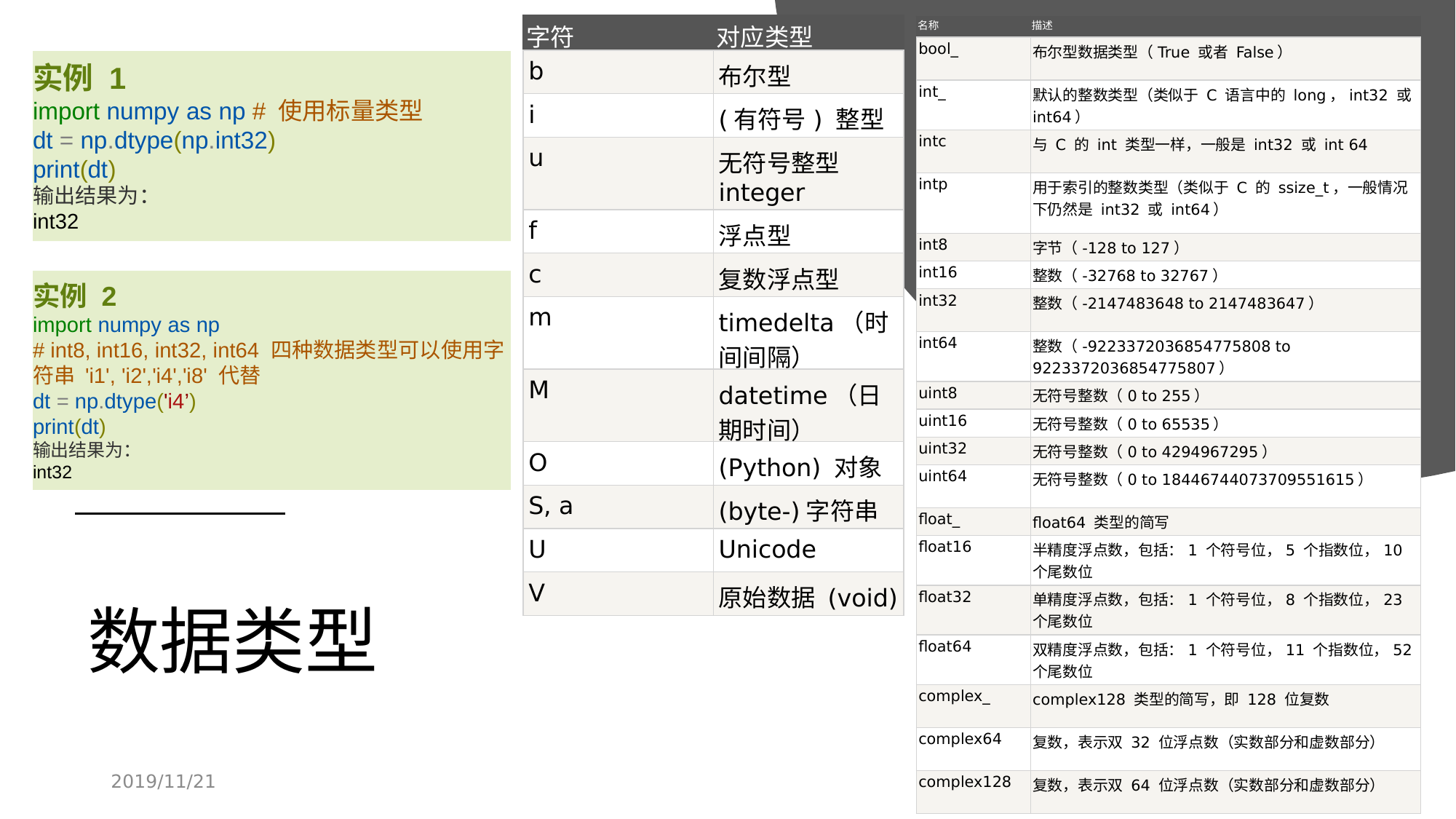

| 字符 | 对应类型 |
| --- | --- |
| b | 布尔型 |
| i | (有符号) 整型 |
| u | 无符号整型 integer |
| f | 浮点型 |
| c | 复数浮点型 |
| m | timedelta（时间间隔） |
| M | datetime（日期时间） |
| O | (Python) 对象 |
| S, a | (byte-)字符串 |
| U | Unicode |
| V | 原始数据 (void) |
| 名称 | 描述 |
| --- | --- |
| bool\_ | 布尔型数据类型（True 或者 False） |
| int\_ | 默认的整数类型（类似于 C 语言中的 long，int32 或 int64） |
| intc | 与 C 的 int 类型一样，一般是 int32 或 int 64 |
| intp | 用于索引的整数类型（类似于 C 的 ssize\_t，一般情况下仍然是 int32 或 int64） |
| int8 | 字节（-128 to 127） |
| int16 | 整数（-32768 to 32767） |
| int32 | 整数（-2147483648 to 2147483647） |
| int64 | 整数（-9223372036854775808 to 9223372036854775807） |
| uint8 | 无符号整数（0 to 255） |
| uint16 | 无符号整数（0 to 65535） |
| uint32 | 无符号整数（0 to 4294967295） |
| uint64 | 无符号整数（0 to 18446744073709551615） |
| float\_ | float64 类型的简写 |
| float16 | 半精度浮点数，包括：1 个符号位，5 个指数位，10 个尾数位 |
| float32 | 单精度浮点数，包括：1 个符号位，8 个指数位，23 个尾数位 |
| float64 | 双精度浮点数，包括：1 个符号位，11 个指数位，52 个尾数位 |
| complex\_ | complex128 类型的简写，即 128 位复数 |
| complex64 | 复数，表示双 32 位浮点数（实数部分和虚数部分） |
| complex128 | 复数，表示双 64 位浮点数（实数部分和虚数部分） |
实例 1
import numpy as np # 使用标量类型
dt = np.dtype(np.int32)
print(dt)
输出结果为：
int32
实例 2
import numpy as np
# int8, int16, int32, int64 四种数据类型可以使用字符串 'i1', 'i2','i4','i8' 代替
dt = np.dtype('i4’)
print(dt)
输出结果为：
int32
# 数据类型

2019/11/21
高级算法语言和程序设计
13